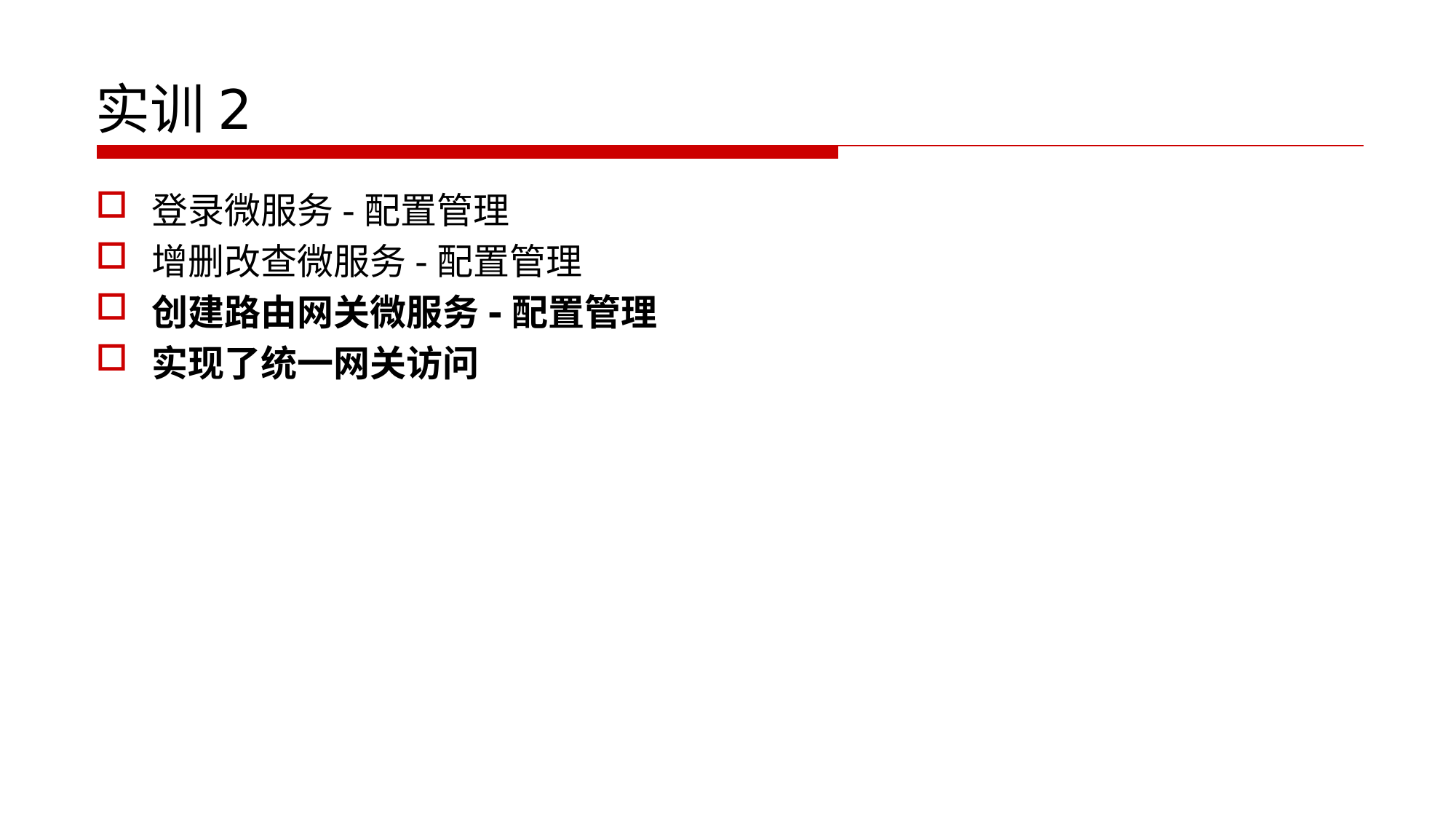

# 实训2
登录微服务-配置管理
增删改查微服务-配置管理
创建路由网关微服务-配置管理
实现了统一网关访问